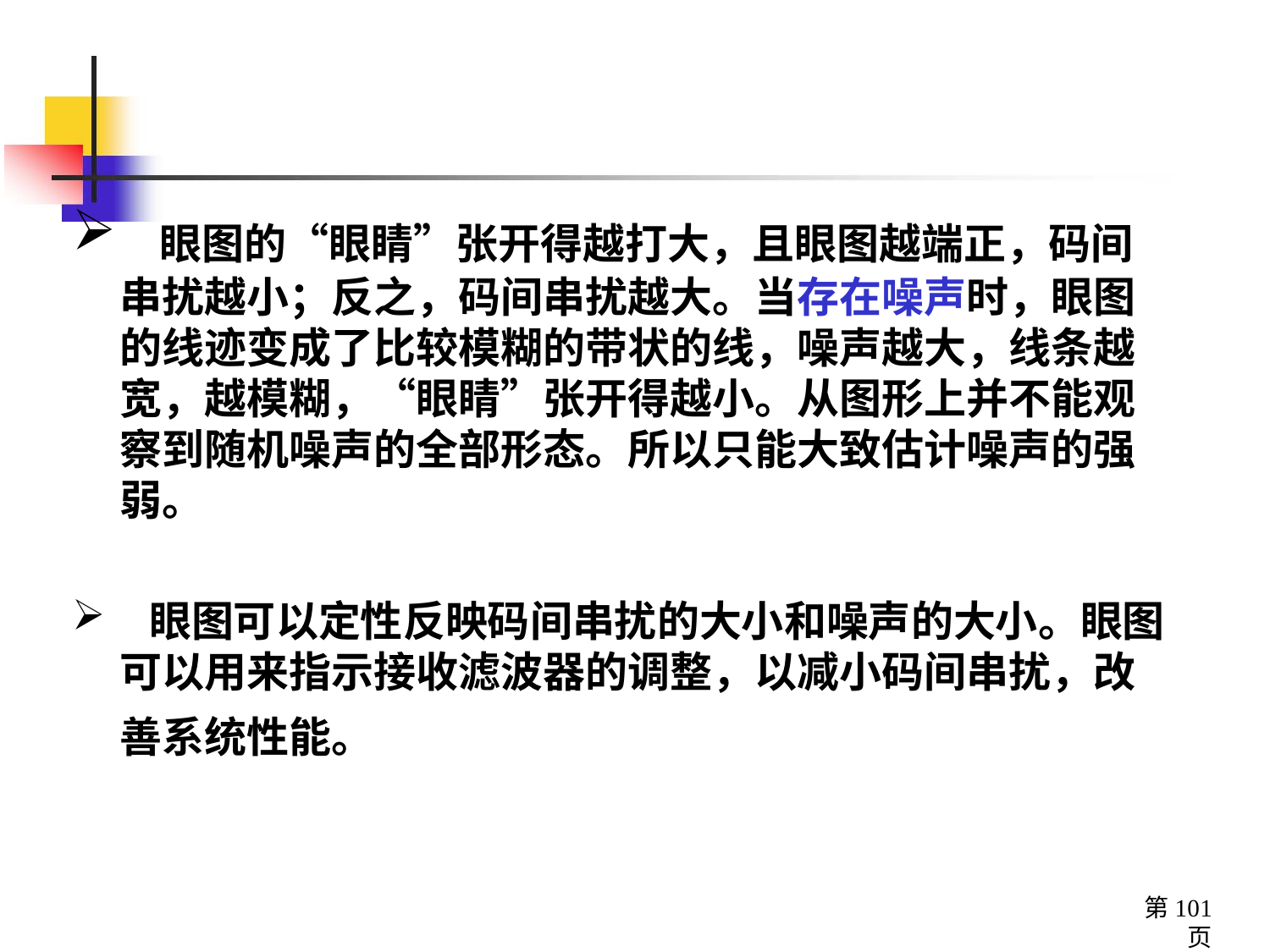

眼图的“眼睛”张开得越打大，且眼图越端正，码间串扰越小；反之，码间串扰越大。当存在噪声时，眼图的线迹变成了比较模糊的带状的线，噪声越大，线条越宽，越模糊，“眼睛”张开得越小。从图形上并不能观察到随机噪声的全部形态。所以只能大致估计噪声的强弱。

  眼图可以定性反映码间串扰的大小和噪声的大小。眼图可以用来指示接收滤波器的调整，以减小码间串扰，改善系统性能。

第101页